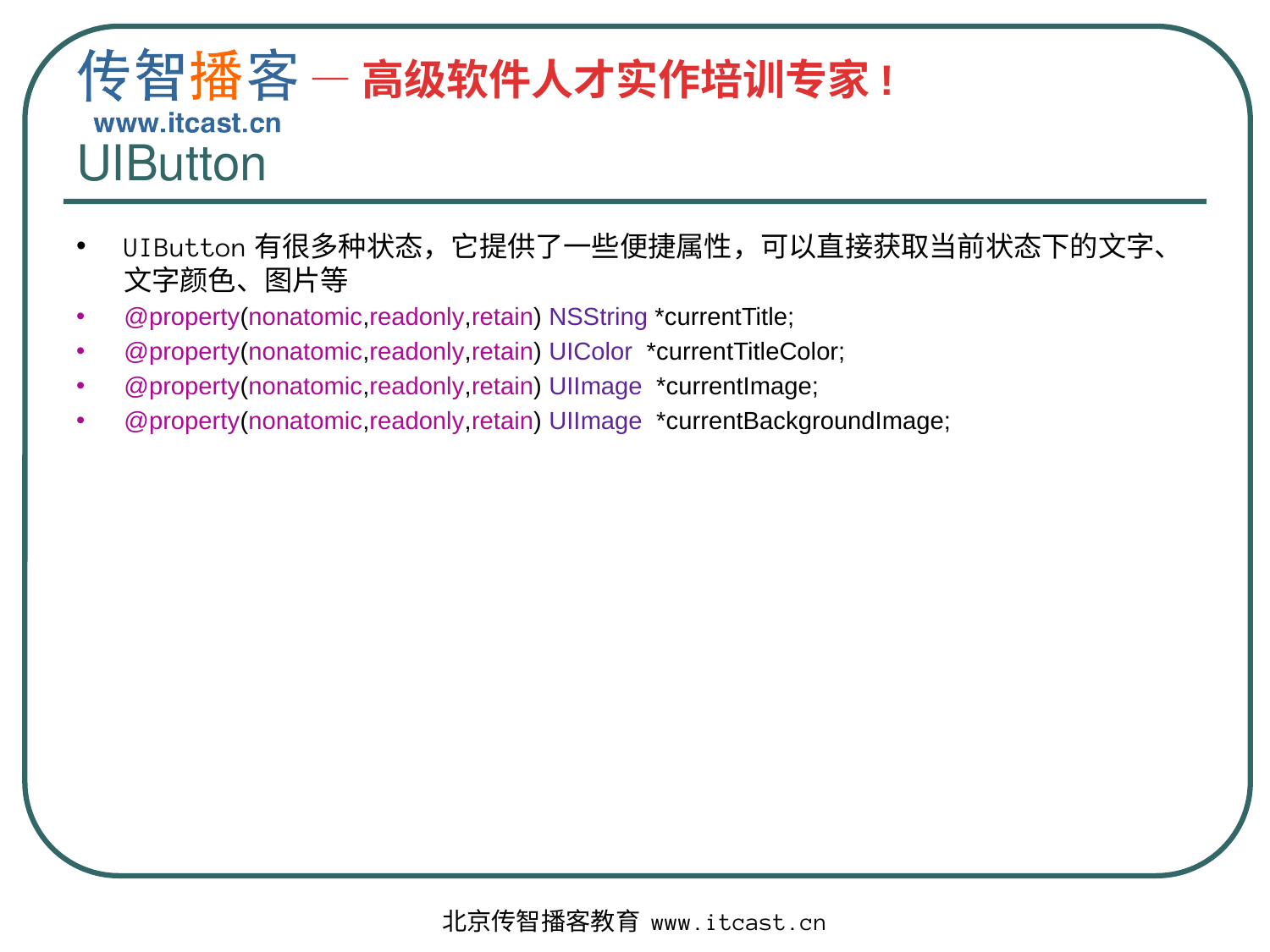

# UIButton
UIButton有很多种状态，它提供了一些便捷属性，可以直接获取当前状态下的文字、文字颜色、图片等
@property(nonatomic,readonly,retain) NSString *currentTitle;
@property(nonatomic,readonly,retain) UIColor  *currentTitleColor;
@property(nonatomic,readonly,retain) UIImage  *currentImage;
@property(nonatomic,readonly,retain) UIImage  *currentBackgroundImage;